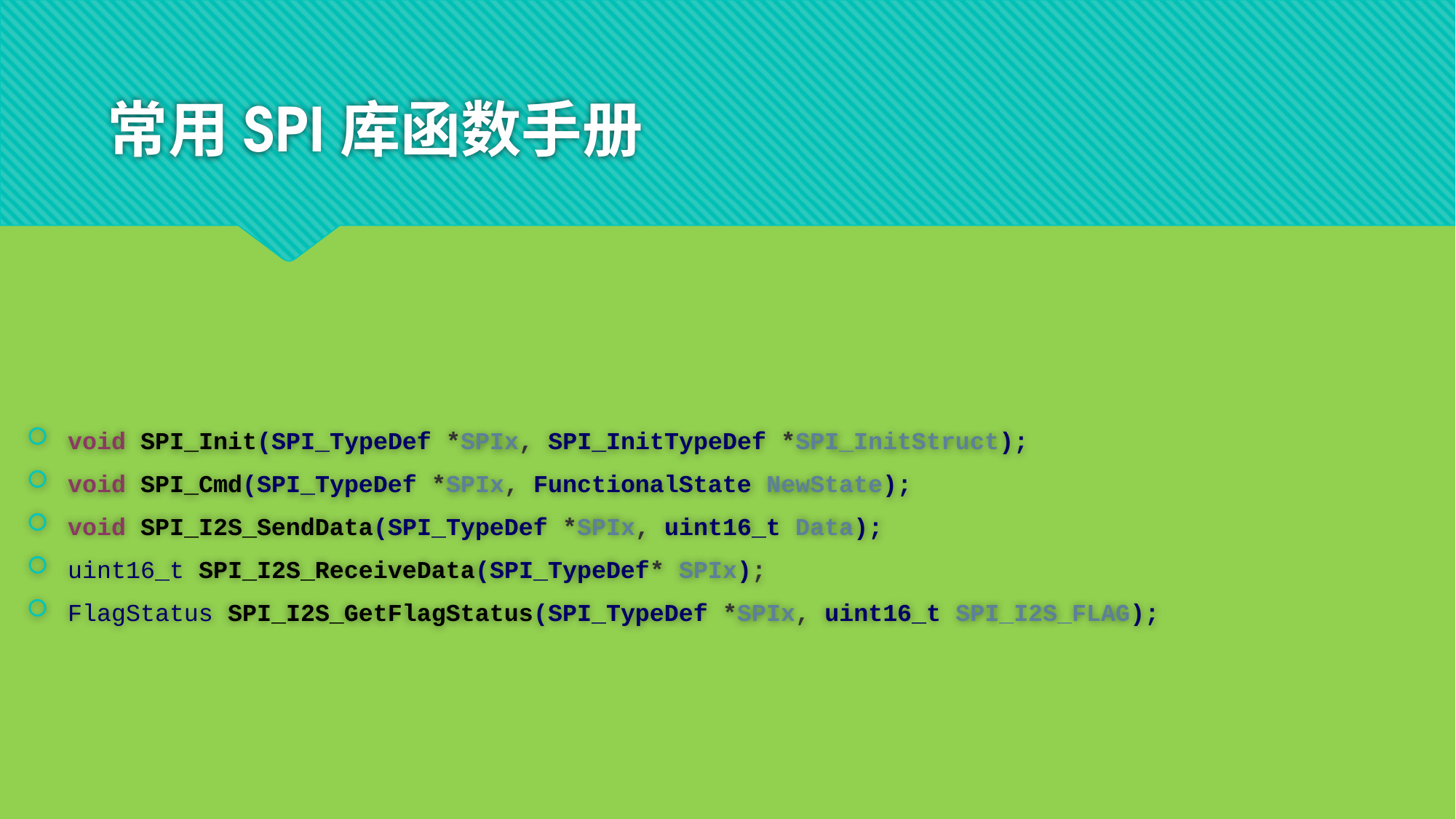

# 常用SPI库函数手册
void SPI_Init(SPI_TypeDef *SPIx, SPI_InitTypeDef *SPI_InitStruct);
void SPI_Cmd(SPI_TypeDef *SPIx, FunctionalState NewState);
void SPI_I2S_SendData(SPI_TypeDef *SPIx, uint16_t Data);
uint16_t SPI_I2S_ReceiveData(SPI_TypeDef* SPIx);
FlagStatus SPI_I2S_GetFlagStatus(SPI_TypeDef *SPIx, uint16_t SPI_I2S_FLAG);